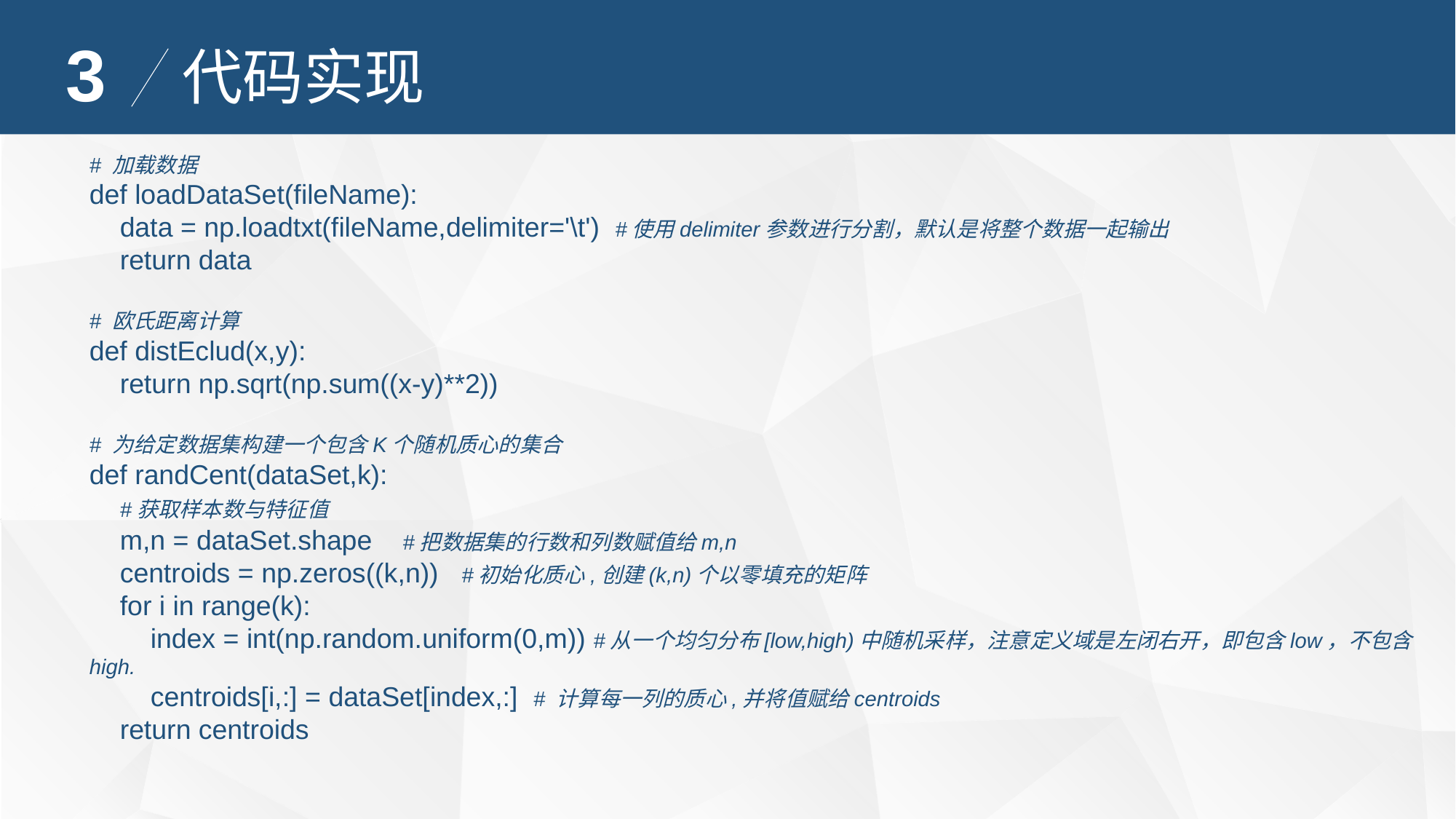

3
代码实现
# 加载数据
def loadDataSet(fileName):
    data = np.loadtxt(fileName,delimiter='\t')  #使用delimiter参数进行分割，默认是将整个数据一起输出
    return data

# 欧氏距离计算
def distEclud(x,y):
    return np.sqrt(np.sum((x-y)**2))

# 为给定数据集构建一个包含K个随机质心的集合
def randCent(dataSet,k):
    #获取样本数与特征值
    m,n = dataSet.shape    #把数据集的行数和列数赋值给m,n
    centroids = np.zeros((k,n))   #初始化质心,创建(k,n)个以零填充的矩阵
    for i in range(k):
        index = int(np.random.uniform(0,m)) #从一个均匀分布[low,high)中随机采样，注意定义域是左闭右开，即包含low，不包含high.
        centroids[i,:] = dataSet[index,:]  # 计算每一列的质心,并将值赋给centroids
    return centroids